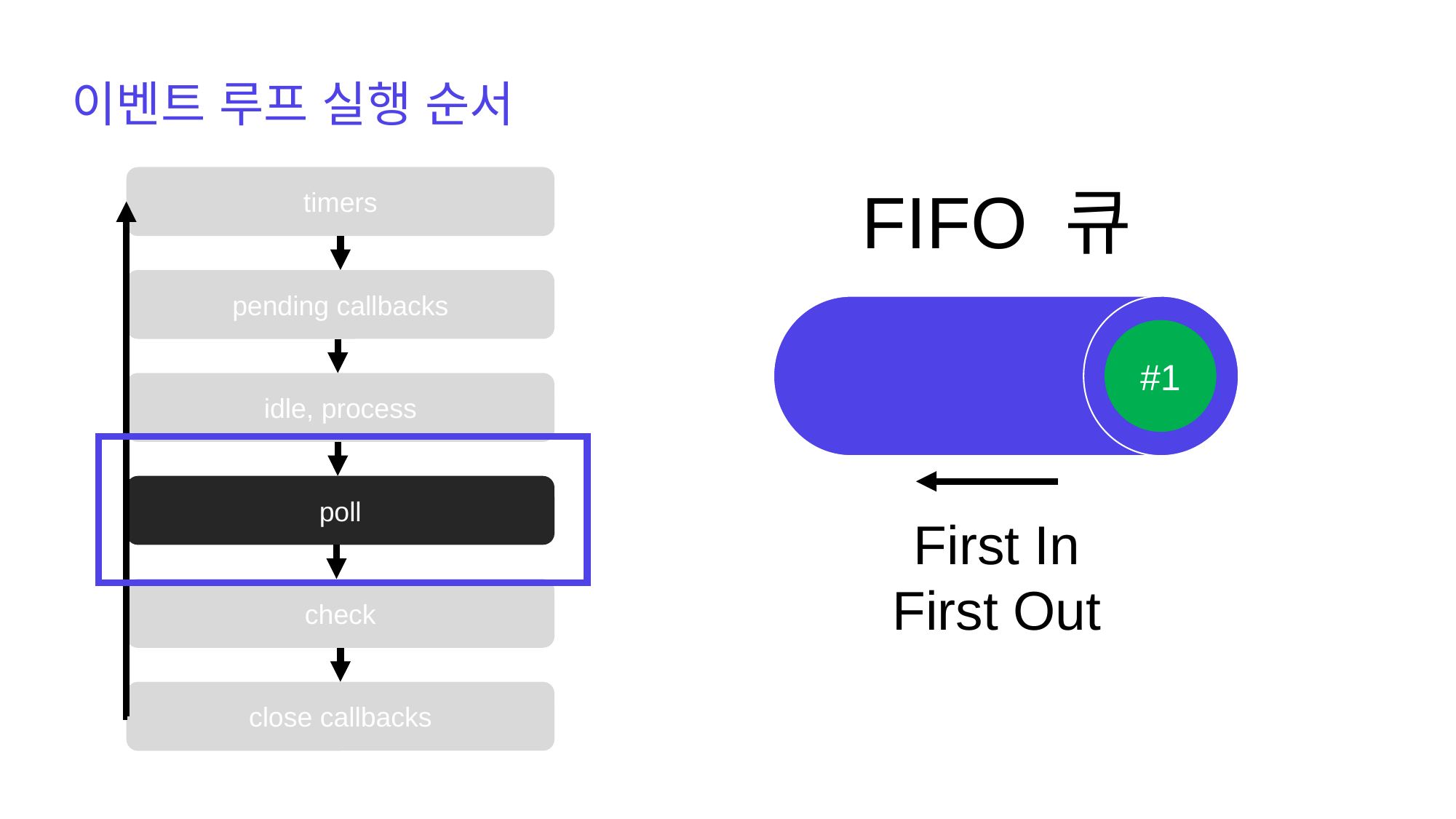

이벤트 루프 실행 순서
timers
FIFO 큐
pending callbacks

#1
idle, process

poll
First In
First Out
check
close callbacks